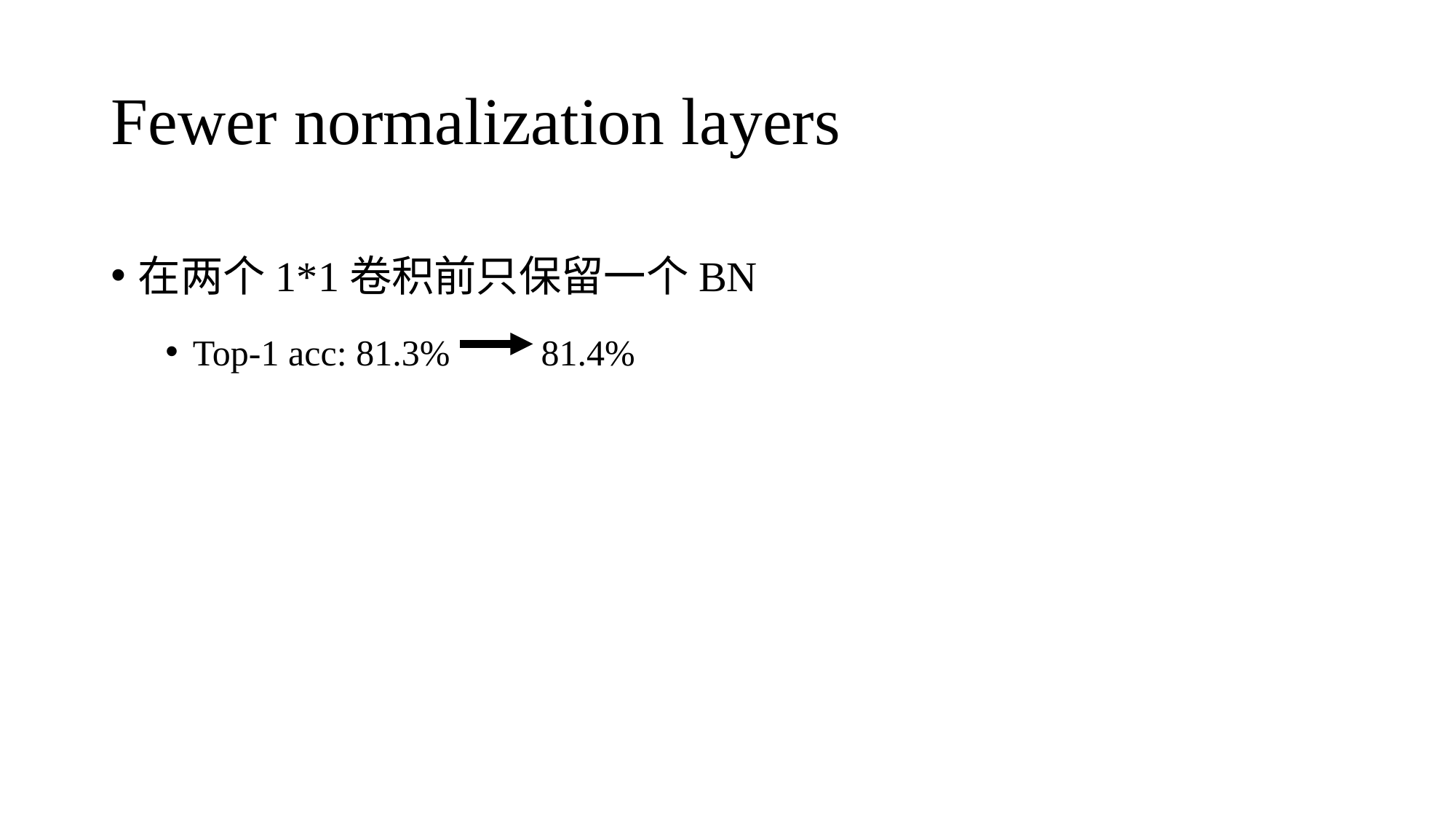

# Fewer normalization layers
在两个1*1卷积前只保留一个BN
Top-1 acc: 81.3%          81.4%